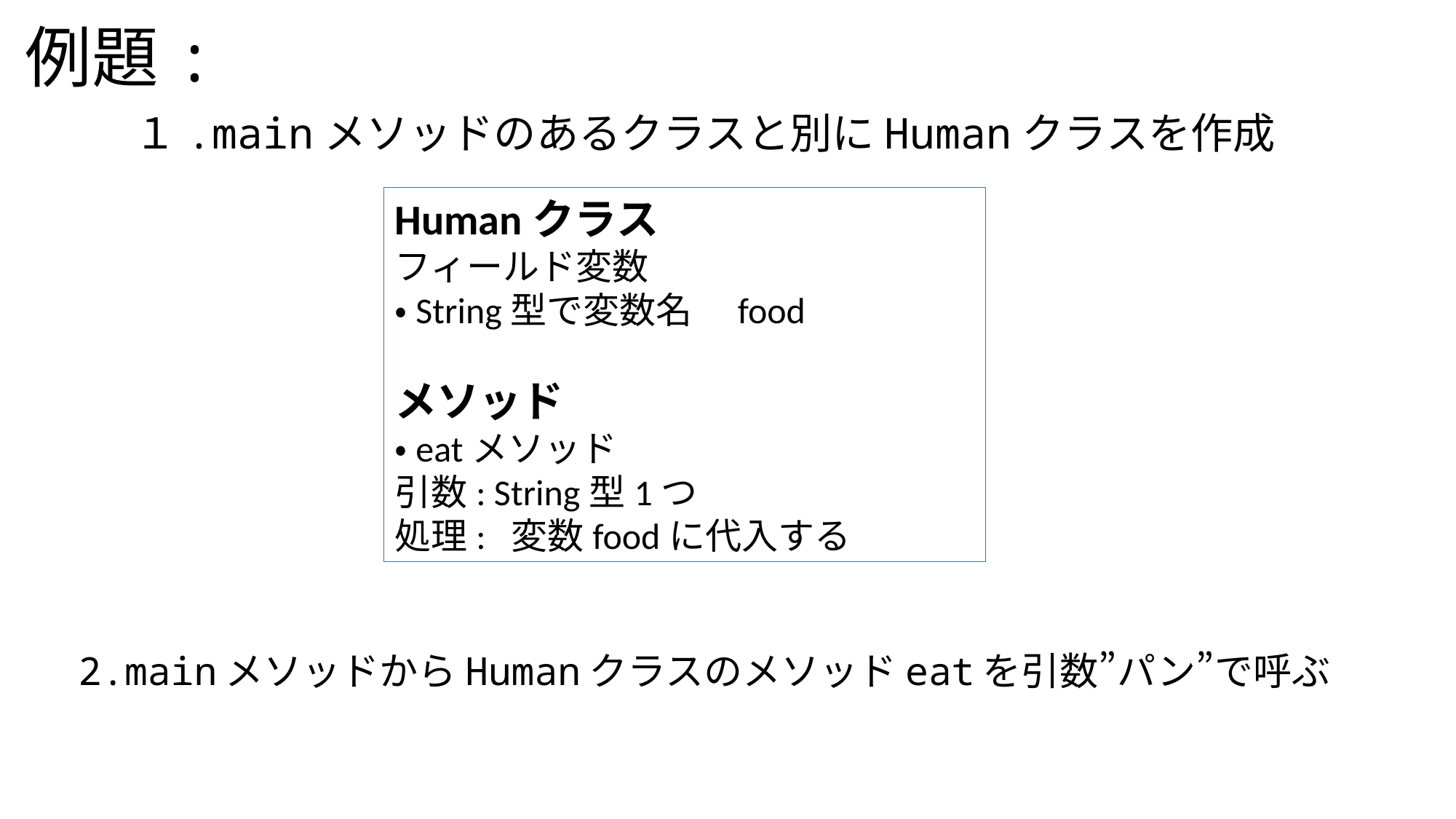

# 例題:
１.mainメソッドのあるクラスと別にHumanクラスを作成

Humanクラス
フィールド変数
・String型で変数名　food

メソッド
・eatメソッド
引数: String型1つ
処理:  変数foodに代入する
2.mainメソッドからHumanクラスのメソッドeatを引数”パン”で呼ぶ